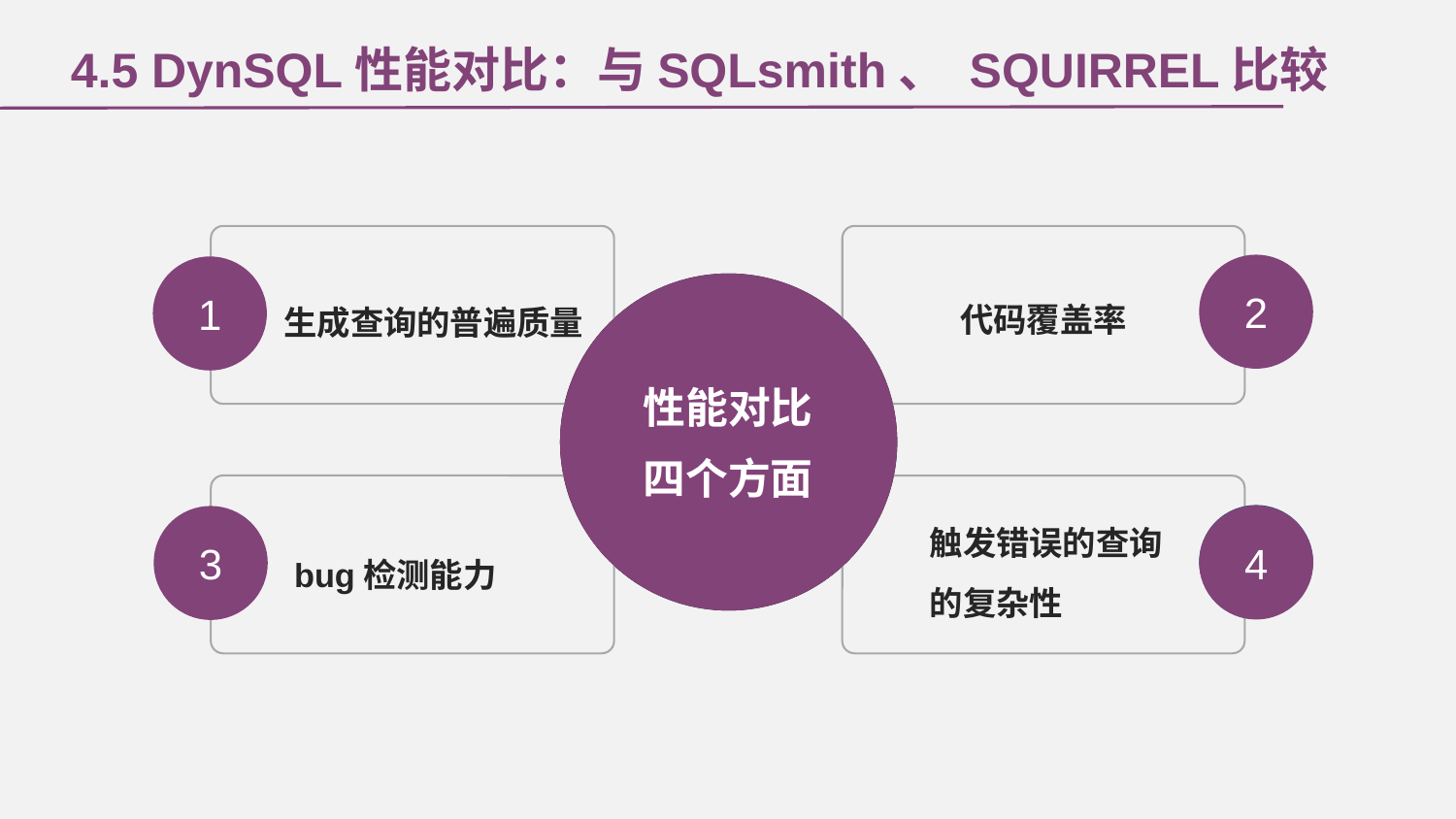

4.5 DynSQL性能对比：与SQLsmith、 SQUIRREL比较

代码覆盖率

生成查询的普遍质量

2
1

性能对比
四个方面
触发错误的查询
的复杂性

bug检测能力

3
4
3